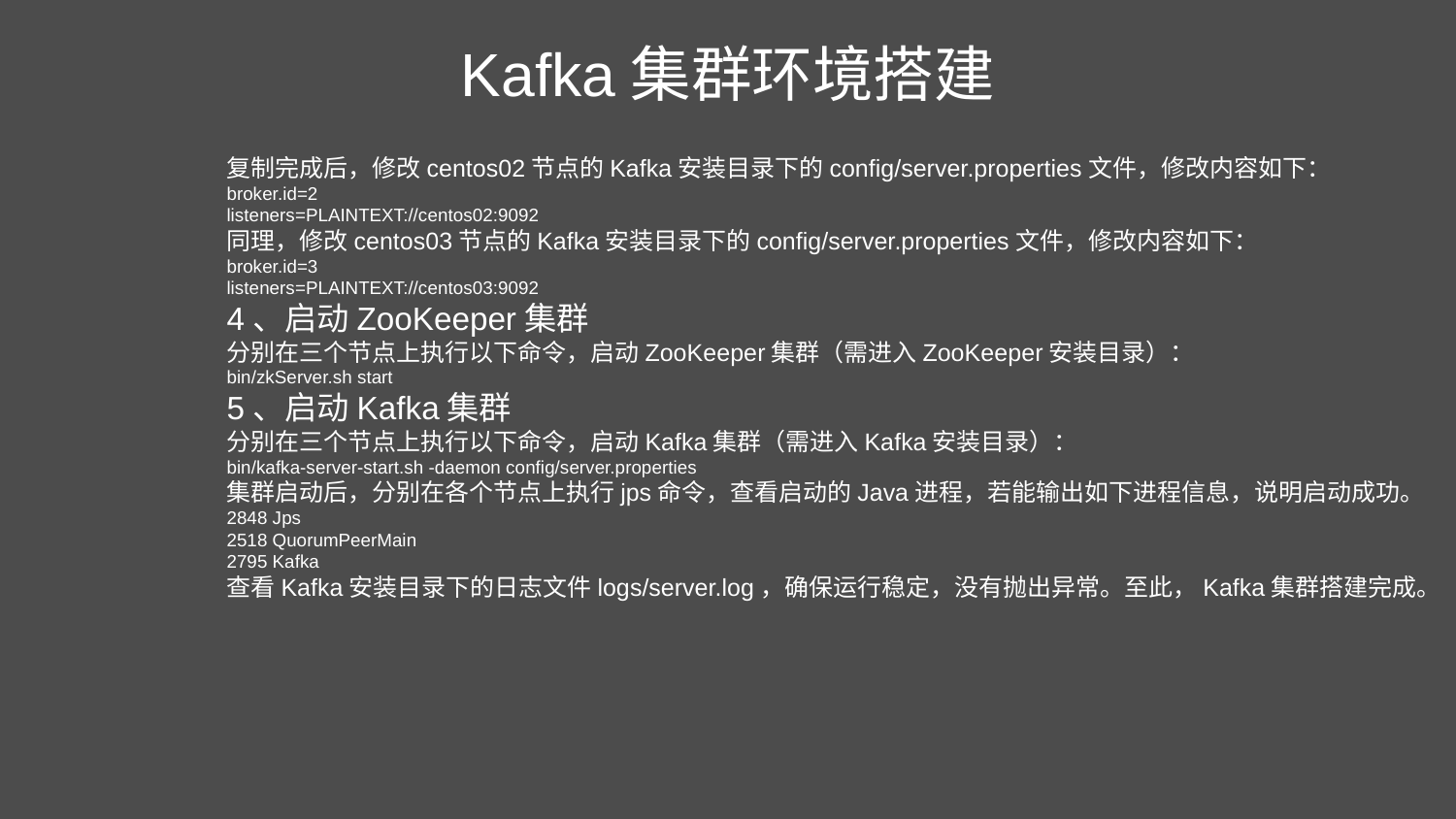

Kafka集群环境搭建

复制完成后，修改centos02节点的Kafka安装目录下的config/server.properties文件，修改内容如下：
broker.id=2
listeners=PLAINTEXT://centos02:9092
同理，修改centos03节点的Kafka安装目录下的config/server.properties文件，修改内容如下：
broker.id=3
listeners=PLAINTEXT://centos03:9092
4、启动ZooKeeper集群
分别在三个节点上执行以下命令，启动ZooKeeper集群（需进入ZooKeeper安装目录）：
bin/zkServer.sh start
5、启动Kafka集群
分别在三个节点上执行以下命令，启动Kafka集群（需进入Kafka安装目录）：
bin/kafka-server-start.sh -daemon config/server.properties
集群启动后，分别在各个节点上执行jps命令，查看启动的Java进程，若能输出如下进程信息，说明启动成功。
2848 Jps
2518 QuorumPeerMain
2795 Kafka
查看Kafka安装目录下的日志文件logs/server.log，确保运行稳定，没有抛出异常。至此，Kafka集群搭建完成。